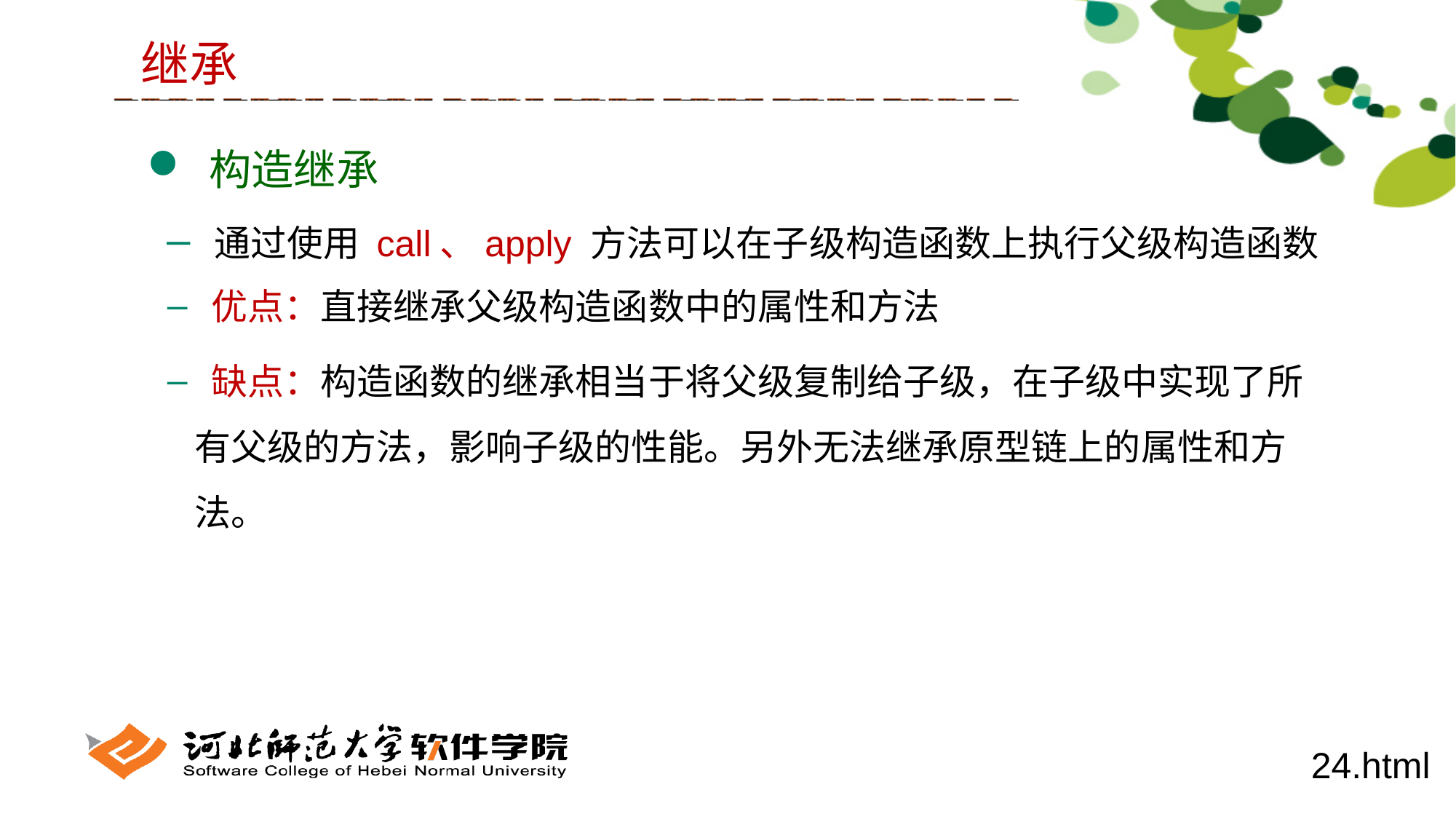

继承
 构造继承
 通过使用 call、apply 方法可以在子级构造函数上执行父级构造函数
 优点：直接继承父级构造函数中的属性和方法
 缺点：构造函数的继承相当于将父级复制给子级，在子级中实现了所有父级的方法，影响子级的性能。另外无法继承原型链上的属性和方法。

24.html